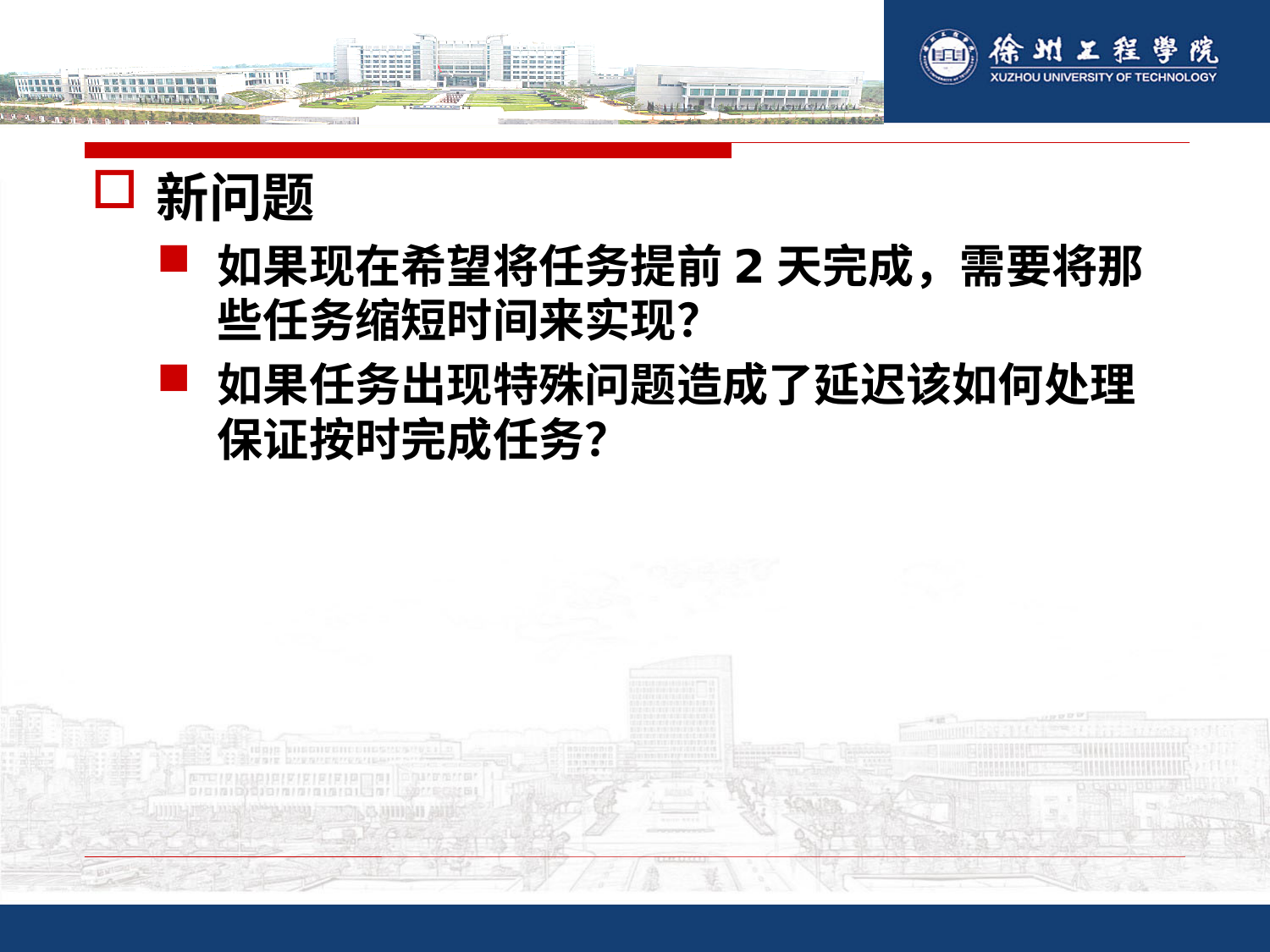

#
新问题
如果现在希望将任务提前2天完成，需要将那些任务缩短时间来实现？
如果任务出现特殊问题造成了延迟该如何处理保证按时完成任务？